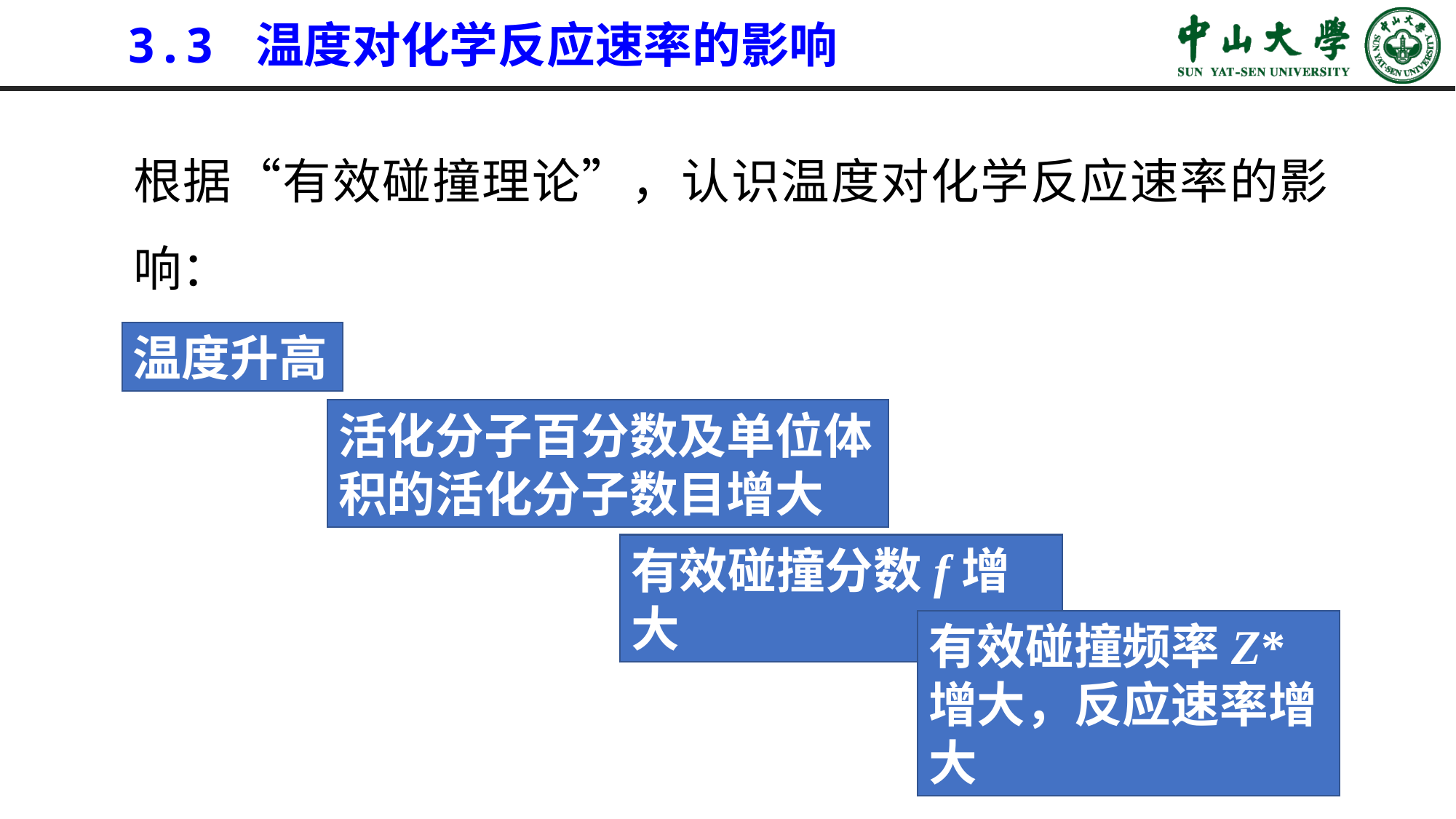

# 3.3 温度对化学反应速率的影响
根据“有效碰撞理论”，认识温度对化学反应速率的影响：
温度升高
活化分子百分数及单位体积的活化分子数目增大
有效碰撞分数f增大
有效碰撞频率Z*增大，反应速率增大